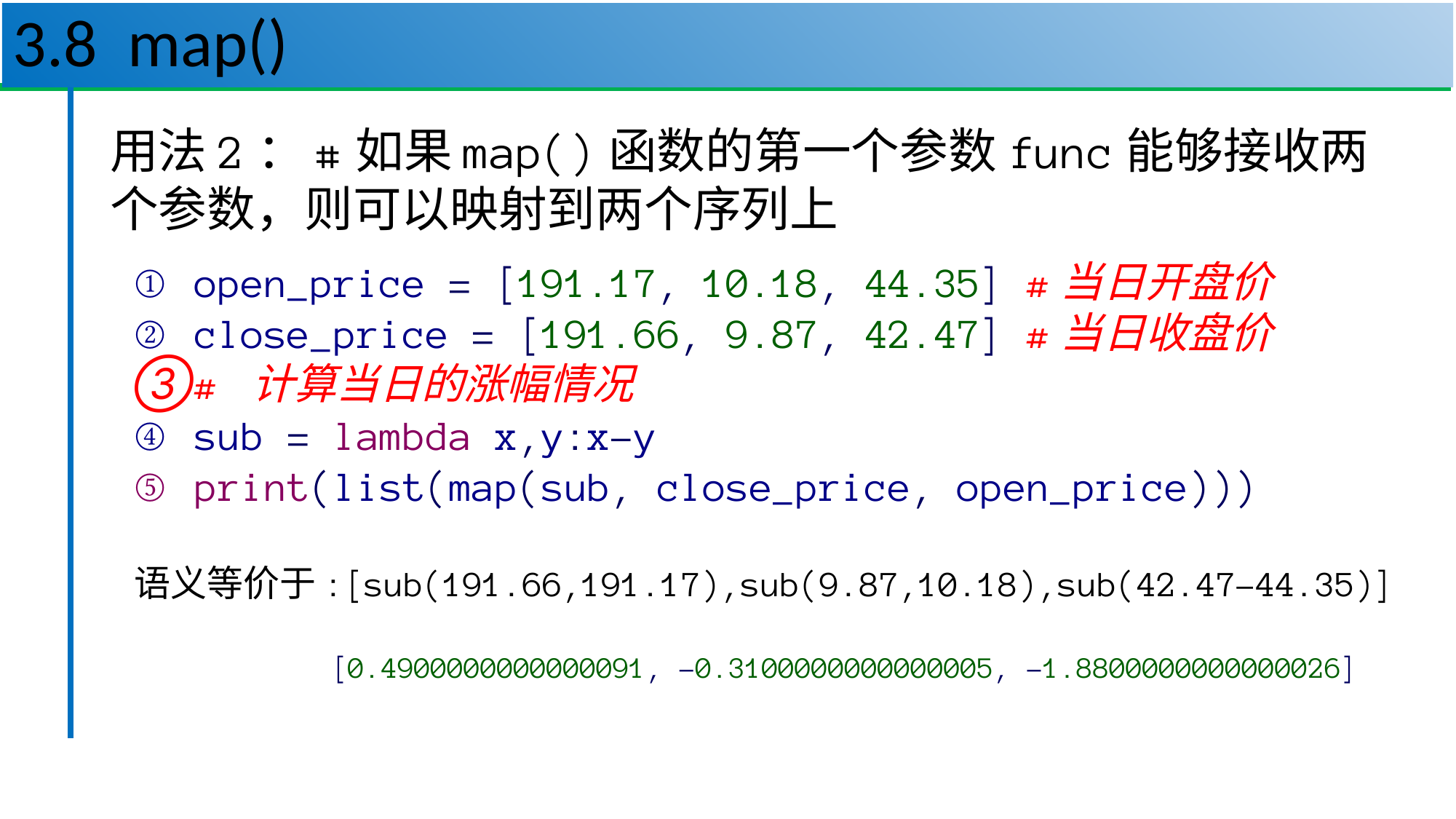

# 3.8  map()
39
用法2：#如果map()函数的第一个参数func能够接收两个参数，则可以映射到两个序列上
open_price = [191.17, 10.18, 44.35] #当日开盘价
close_price = [191.66, 9.87, 42.47] #当日收盘价
# 计算当日的涨幅情况
sub = lambda x,y:x-y
print(list(map(sub, close_price, open_price)))

语义等价于:[sub(191.66,191.17),sub(9.87,10.18),sub(42.47-44.35)]
[0.4900000000000091, -0.3100000000000005, -1.8800000000000026]